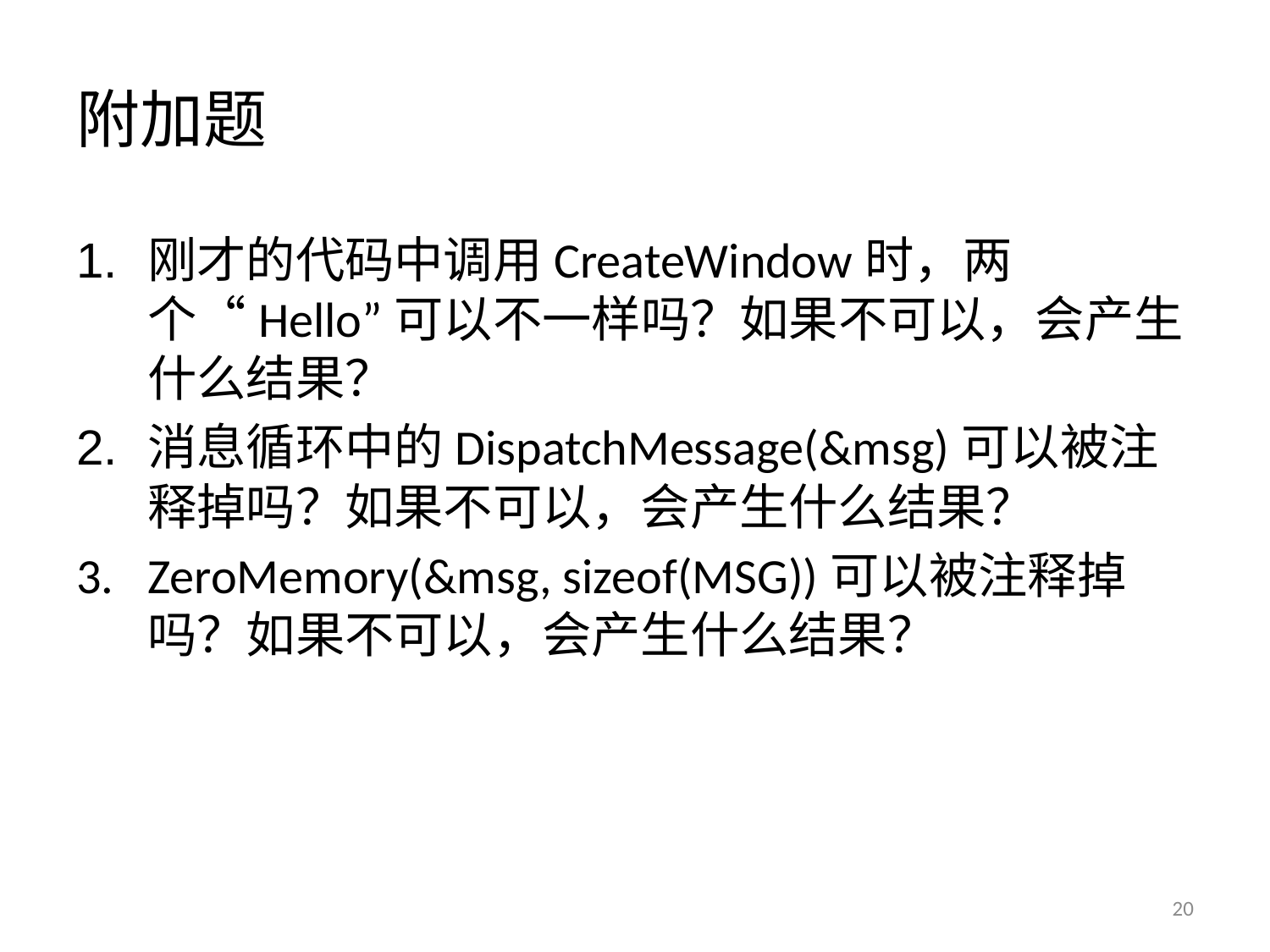

# 附加题
刚才的代码中调用CreateWindow时，两个“Hello”可以不一样吗？如果不可以，会产生什么结果？
消息循环中的DispatchMessage(&msg)可以被注释掉吗？如果不可以，会产生什么结果？
ZeroMemory(&msg, sizeof(MSG))可以被注释掉吗？如果不可以，会产生什么结果？
20